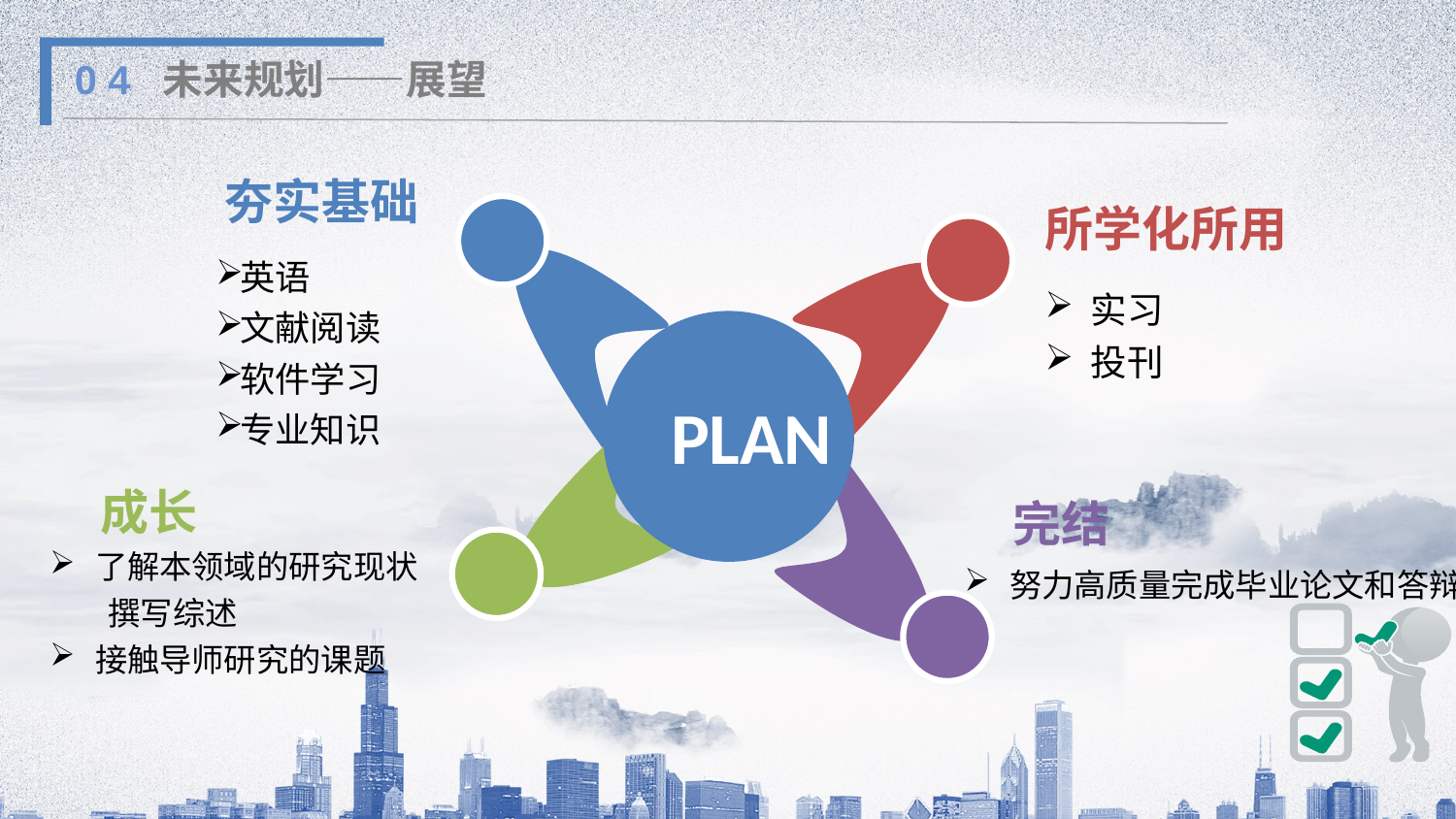

0 4  未来规划——展望

夯实基础
英语
文献阅读
软件学习
专业知识

所学化所用
实习
投刊

PLAN

成长
了解本领域的研究现状
       撰写综述
接触导师研究的课题
完结
努力高质量完成毕业论文和答辩

PPT下载 http://www.1ppt.com/xiazai/